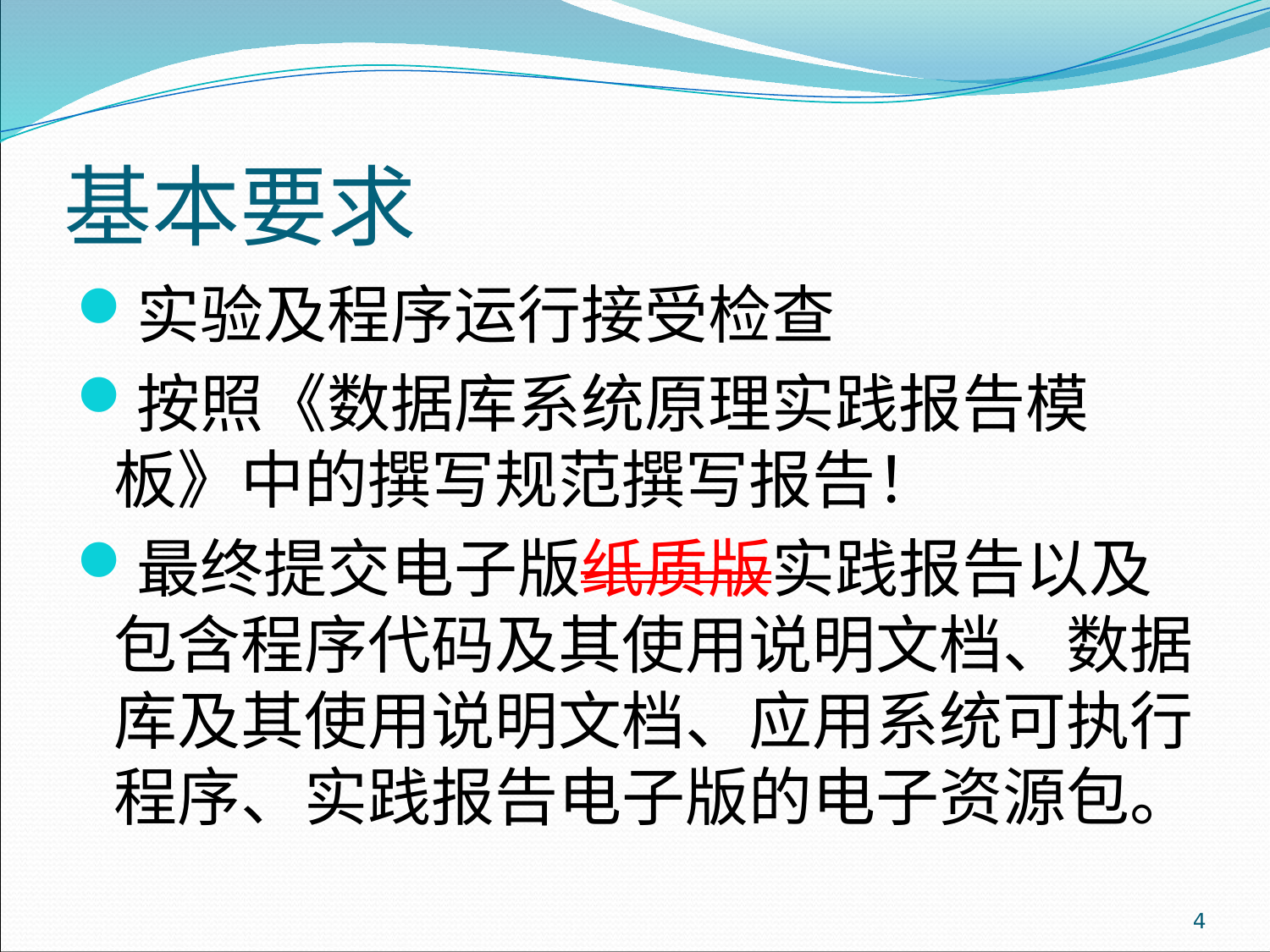

# 基本要求
实验及程序运行接受检查
按照《数据库系统原理实践报告模板》中的撰写规范撰写报告！
最终提交电子版纸质版实践报告以及包含程序代码及其使用说明文档、数据库及其使用说明文档、应用系统可执行程序、实践报告电子版的电子资源包。
4